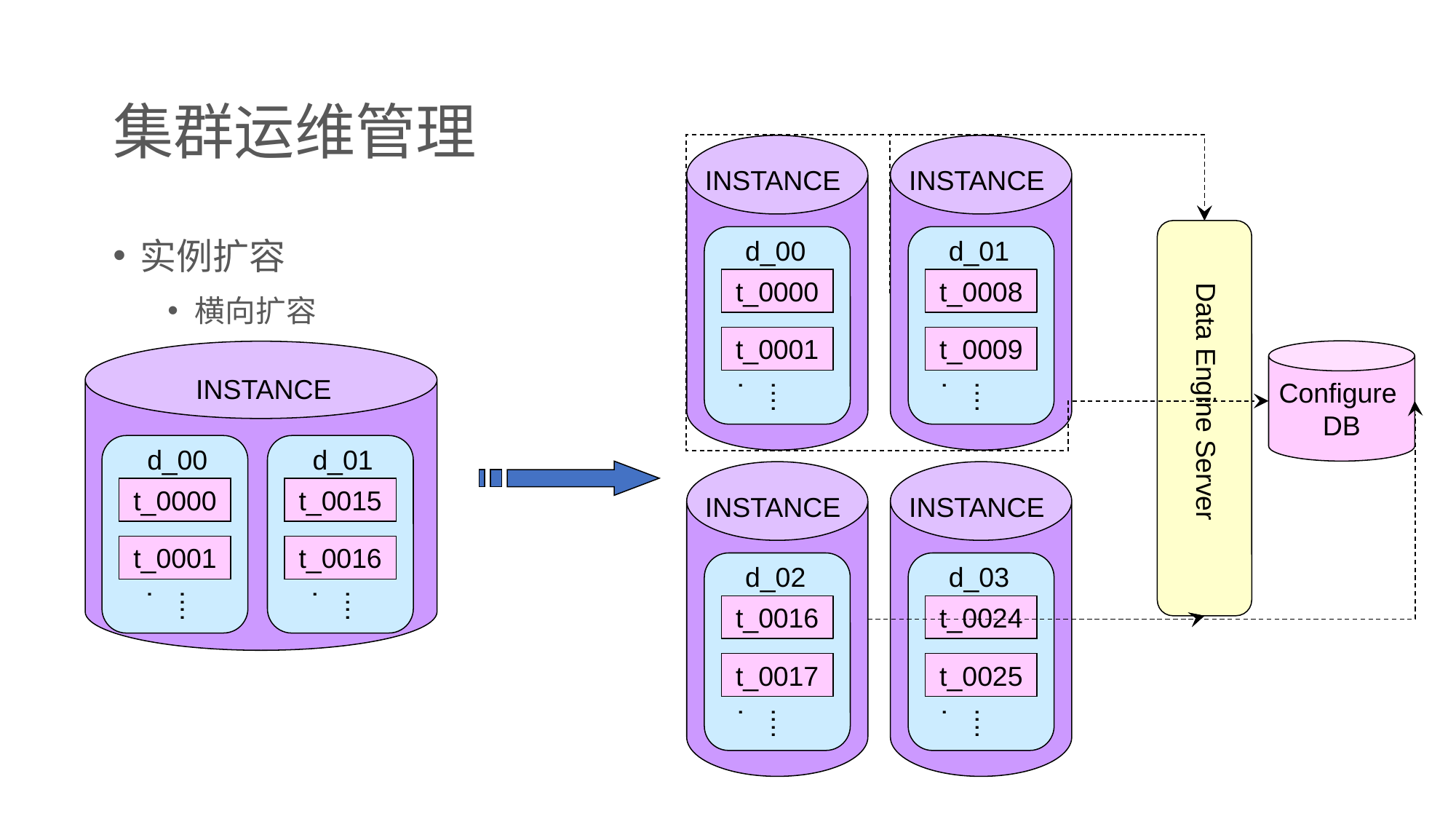

# 集群运维管理

INSTANCE
INSTANCE
实例扩容
横向扩容

d_00
d_01
t_0000
t_0008
Data Engine Server
t_0001
t_0009
Configure
DB

INSTANCE
.....
.....

d_00
d_01

t_0000
t_0015
INSTANCE
INSTANCE
t_0001
t_0016

d_02
d_03
.....
.....
t_0016
t_0024
t_0017
t_0025
.....
.....